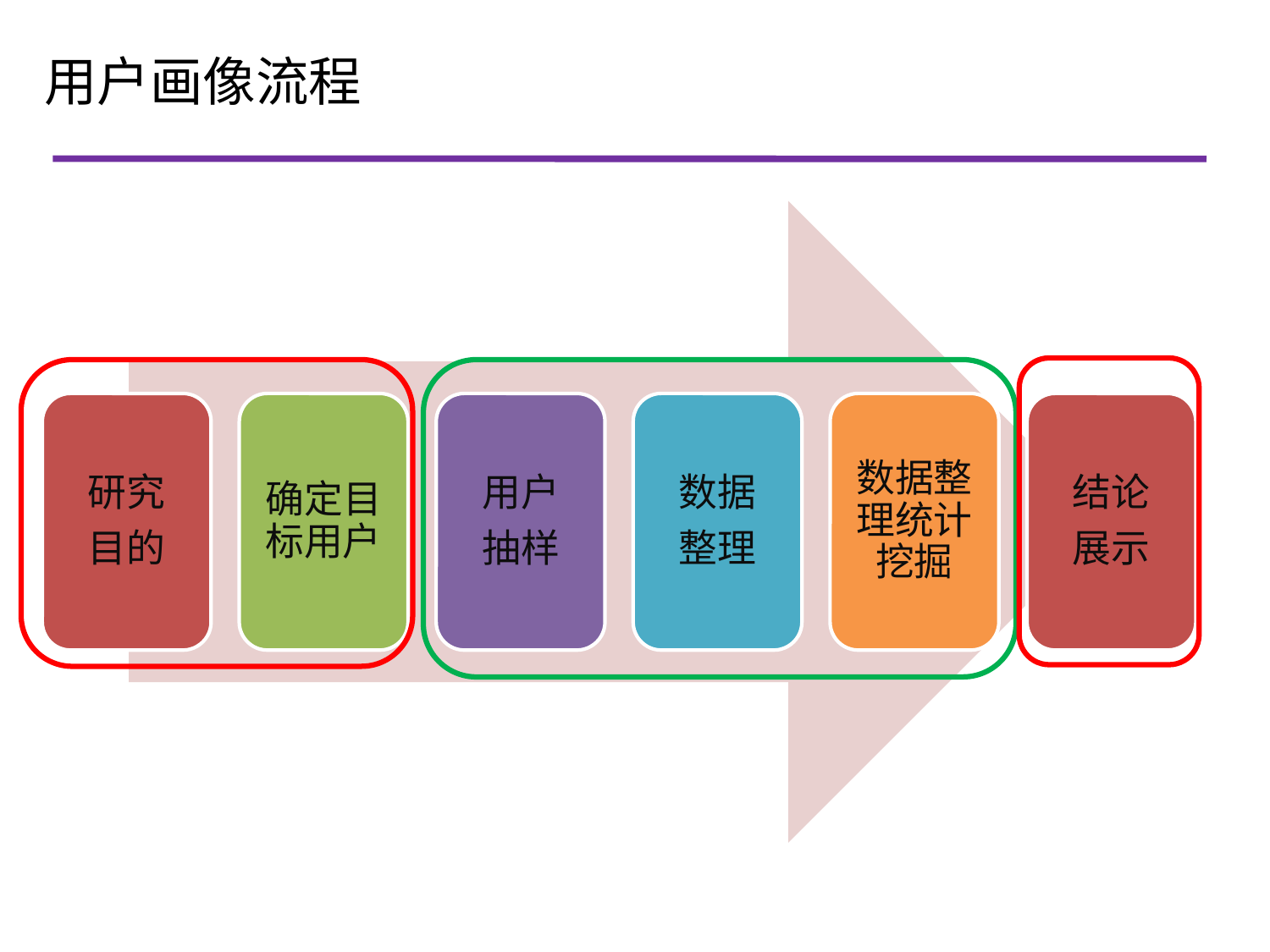

用户画像流程
研究
目的
确定目标用户
用户
抽样
数据
整理
数据整理统计挖掘
结论
展示